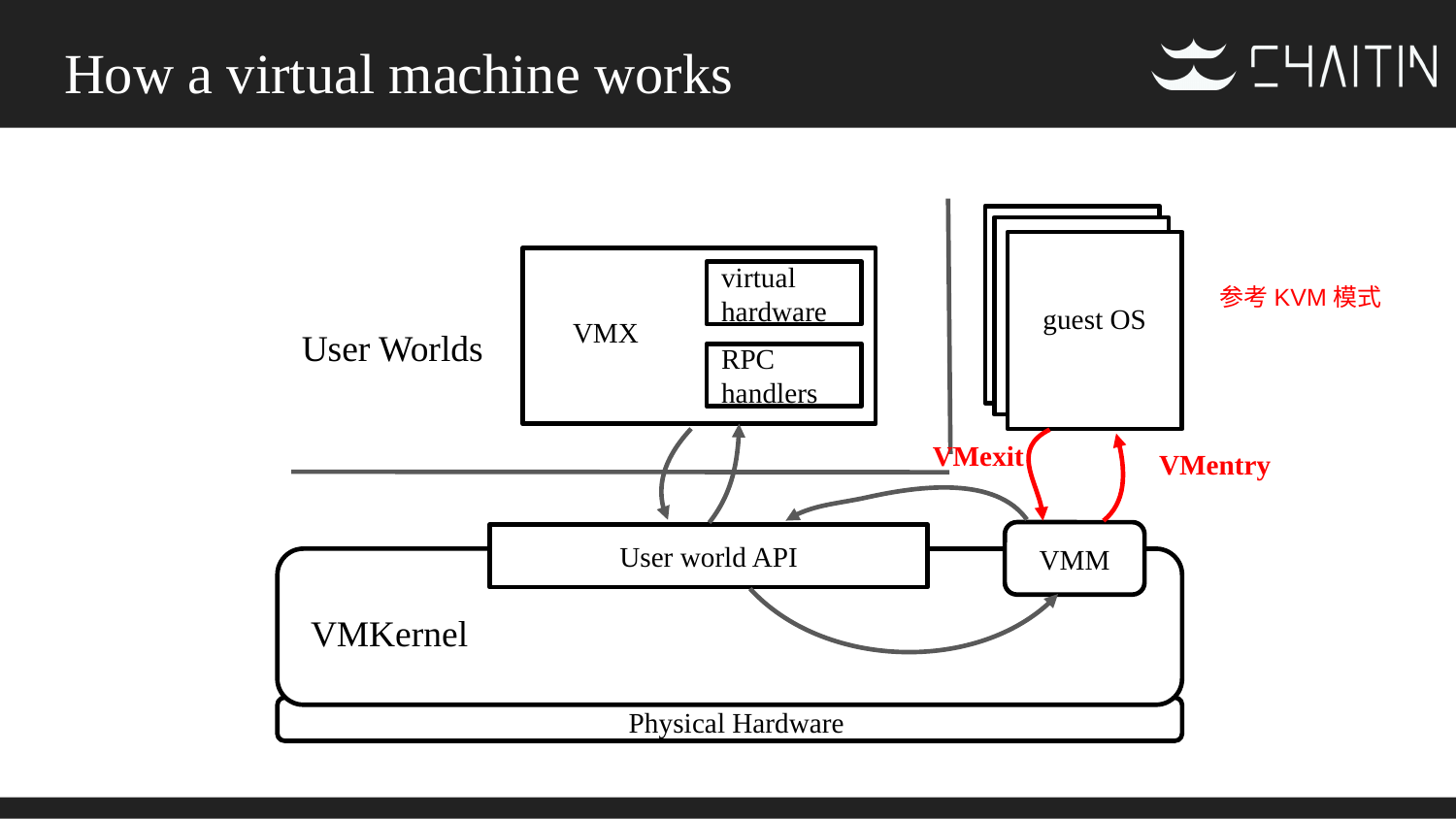

# How a virtual machine works

virtual
hardware
参考KVM模式
guest OS
VMX
User Worlds
RPC handlers
VMexit

VMentry

VMM
User world API

VMKernel
Physical Hardware

18